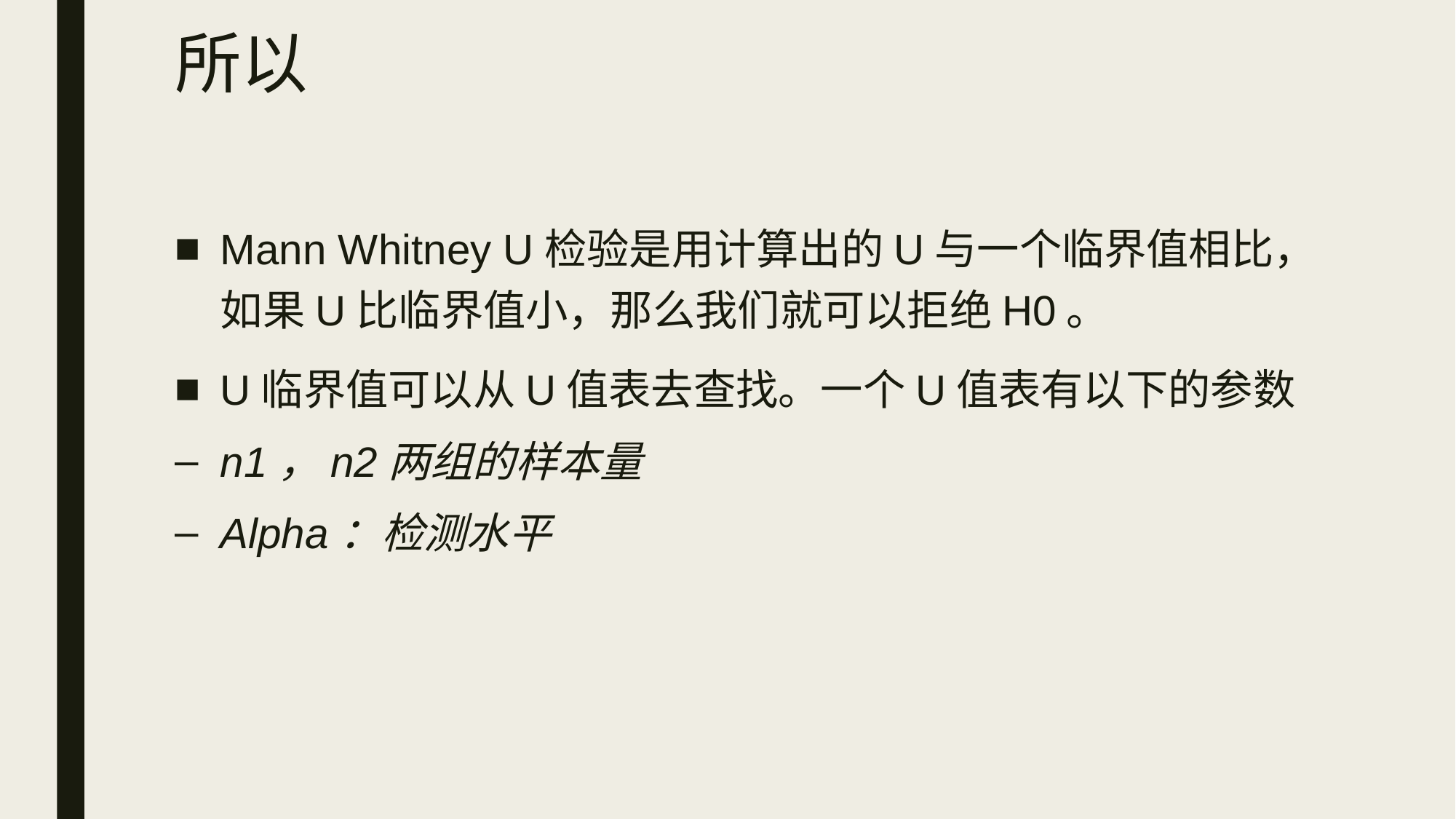

# 所以
Mann Whitney U检验是用计算出的U与一个临界值相比，如果U比临界值小，那么我们就可以拒绝H0。
U临界值可以从U值表去查找。一个U值表有以下的参数
n1，n2两组的样本量
Alpha：检测水平